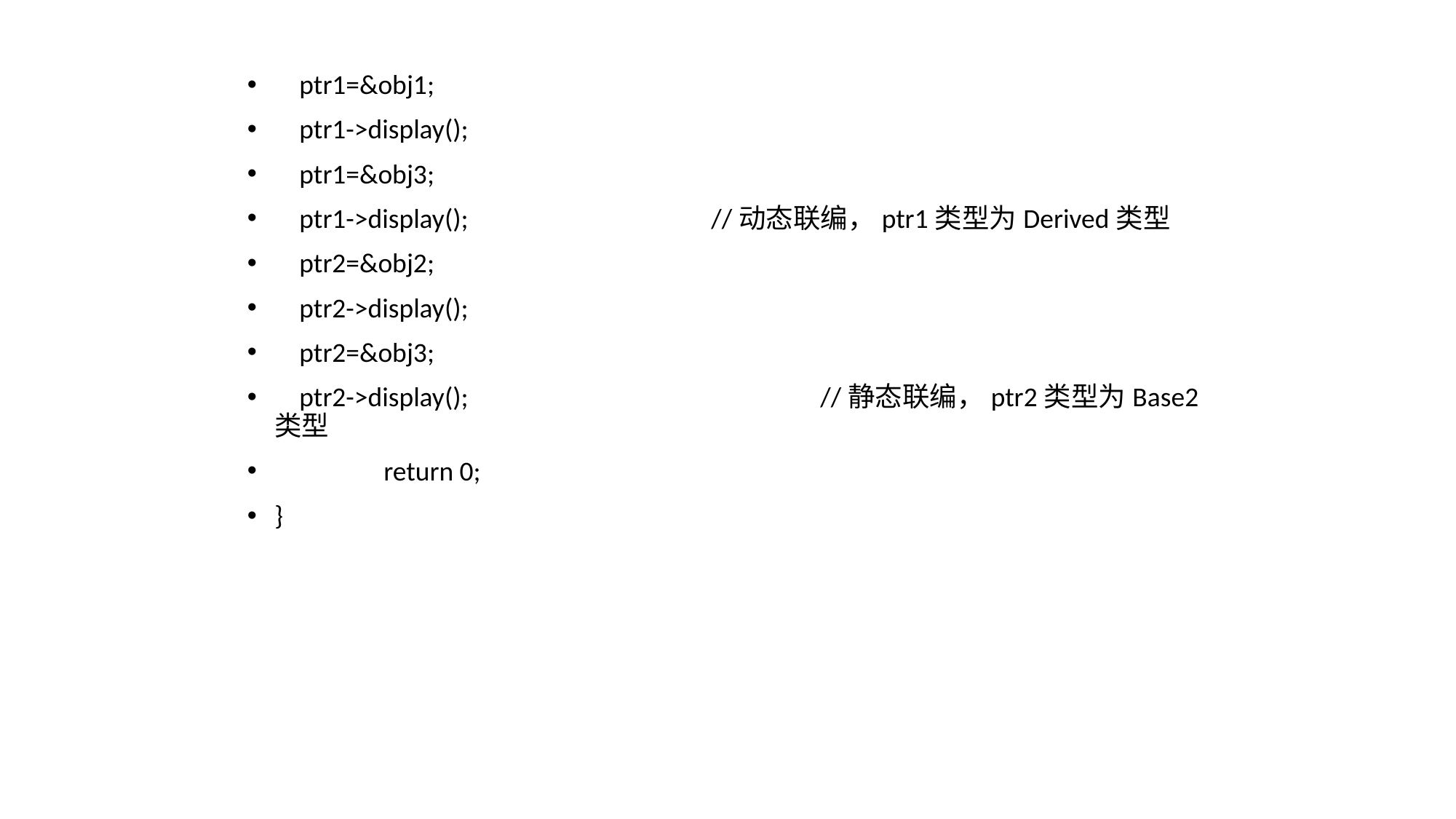

ptr1=&obj1;
    ptr1->display();
    ptr1=&obj3;
    ptr1->display();		  	//动态联编，ptr1类型为Derived类型
    ptr2=&obj2;
    ptr2->display();
    ptr2=&obj3;
    ptr2->display();		  		//静态联编，ptr2类型为Base2类型
	return 0;
}